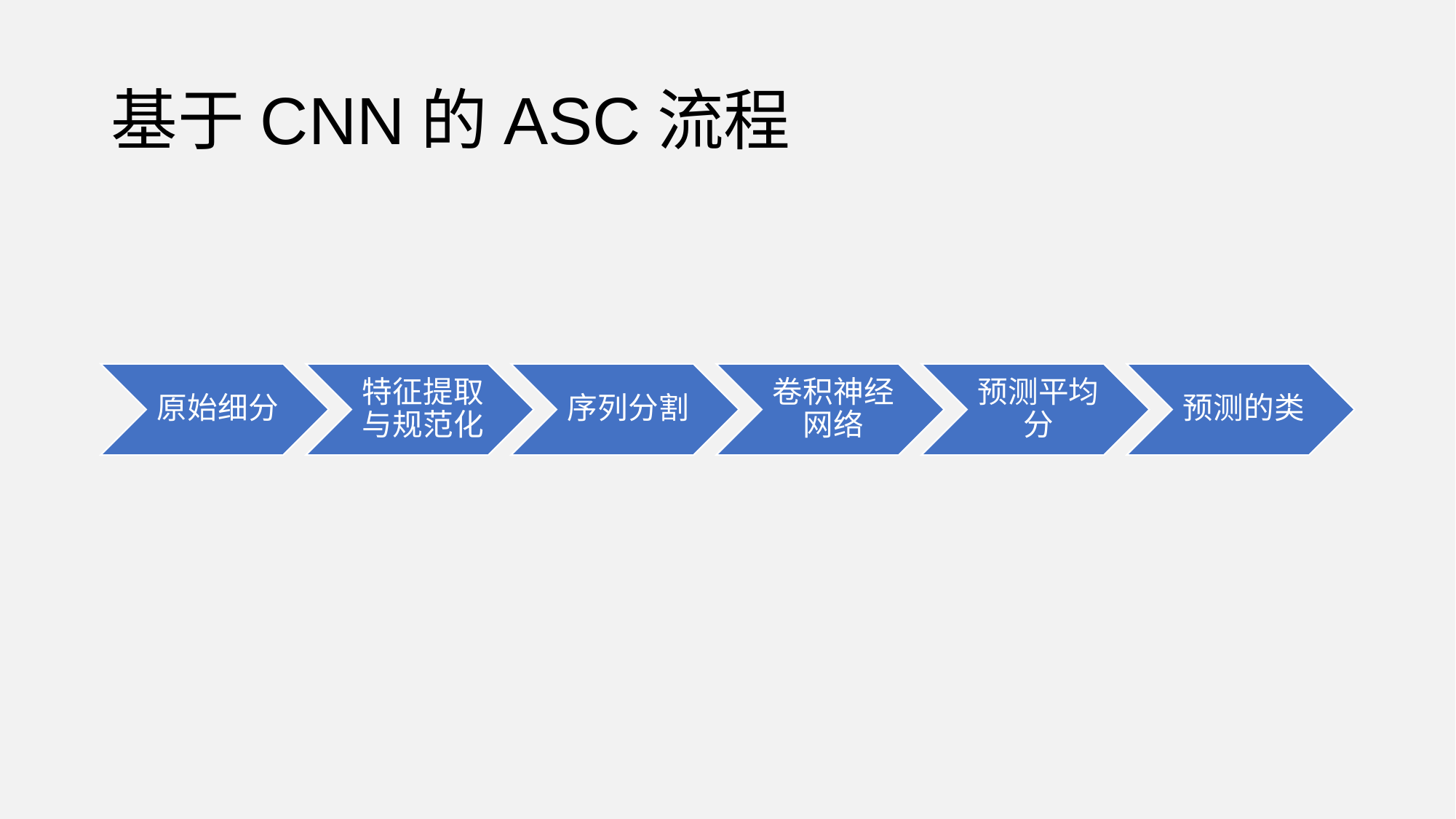

# 基于CNN的ASC流程
原始细分
特征提取与规范化
序列分割
卷积神经网络
预测平均分
预测的类